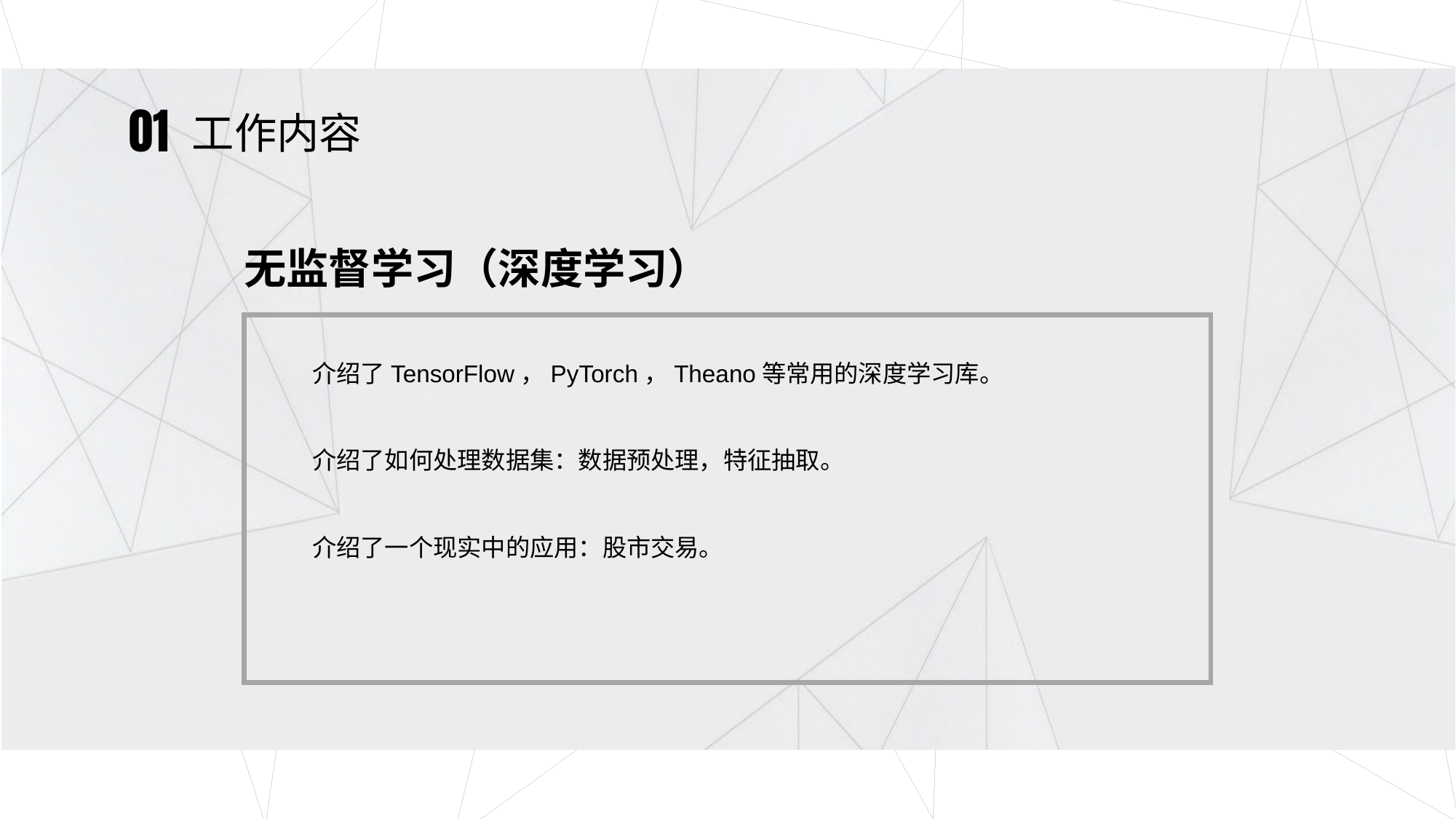

01
工作内容
无监督学习（深度学习）

介绍了TensorFlow，PyTorch，Theano等常用的深度学习库。

介绍了如何处理数据集：数据预处理，特征抽取。

介绍了一个现实中的应用：股市交易。